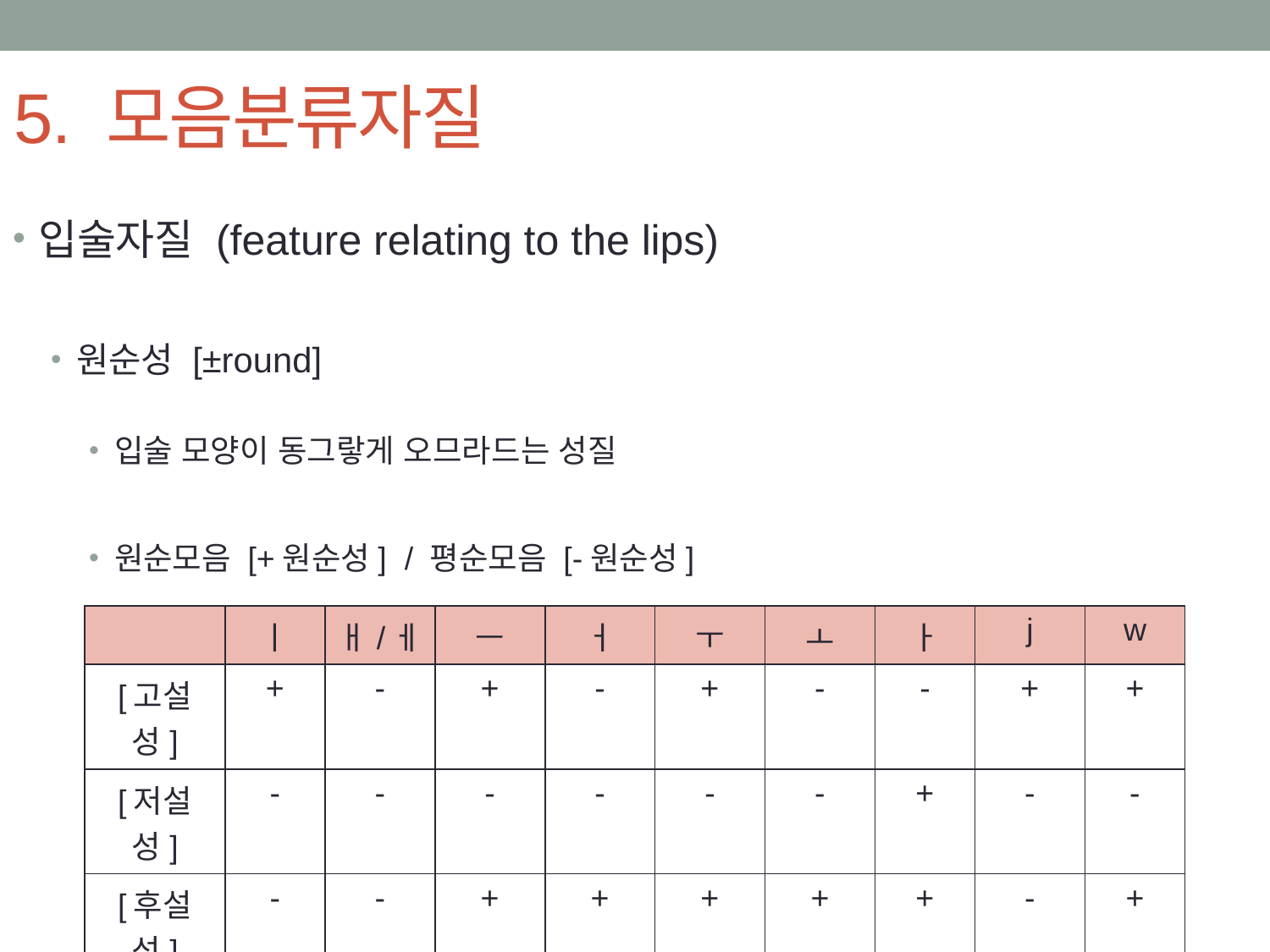

# 5. 모음분류자질
입술자질 (feature relating to the lips)

원순성 [±round]

입술 모양이 동그랗게 오므라드는 성질

원순모음 [+원순성]  / 평순모음 [-원순성]

|  | ㅣ | ㅐ/ㅔ | ㅡ | ㅓ | ㅜ | ㅗ | ㅏ | j | w |
| --- | --- | --- | --- | --- | --- | --- | --- | --- | --- |
| [고설성] | + | - | + | - | + | - | - | + | + |
| [저설성] | - | - | - | - | - | - | + | - | - |
| [후설성] | - | - | + | + | + | + | + | - | + |
| [원순성] | - | - | - | - | + | + | - | - | + |